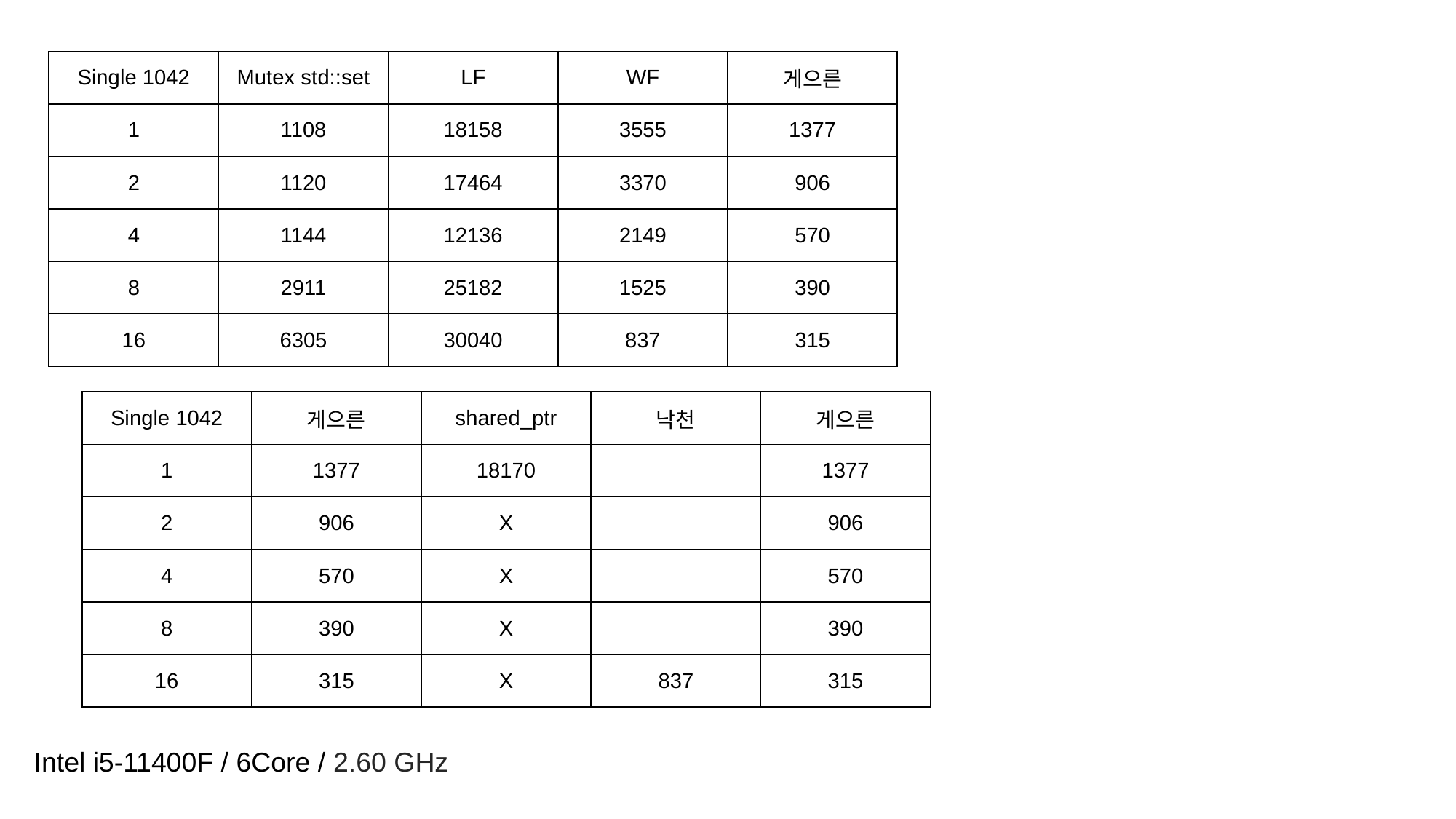

| Single 1042 | Mutex std::set | LF | WF | 게으른 |
| --- | --- | --- | --- | --- |
| 1 | 1108 | 18158 | 3555 | 1377 |
| 2 | 1120 | 17464 | 3370 | 906 |
| 4 | 1144 | 12136 | 2149 | 570 |
| 8 | 2911 | 25182 | 1525 | 390 |
| 16 | 6305 | 30040 | 837 | 315 |
| Single 1042 | 게으른 | shared\_ptr | 낙천 | 게으른 |
| --- | --- | --- | --- | --- |
| 1 | 1377 | 18170 |  | 1377 |
| 2 | 906 | X |  | 906 |
| 4 | 570 | X |  | 570 |
| 8 | 390 | X |  | 390 |
| 16 | 315 | X | 837 | 315 |
Intel i5-11400F / 6Core / 2.60 GHz